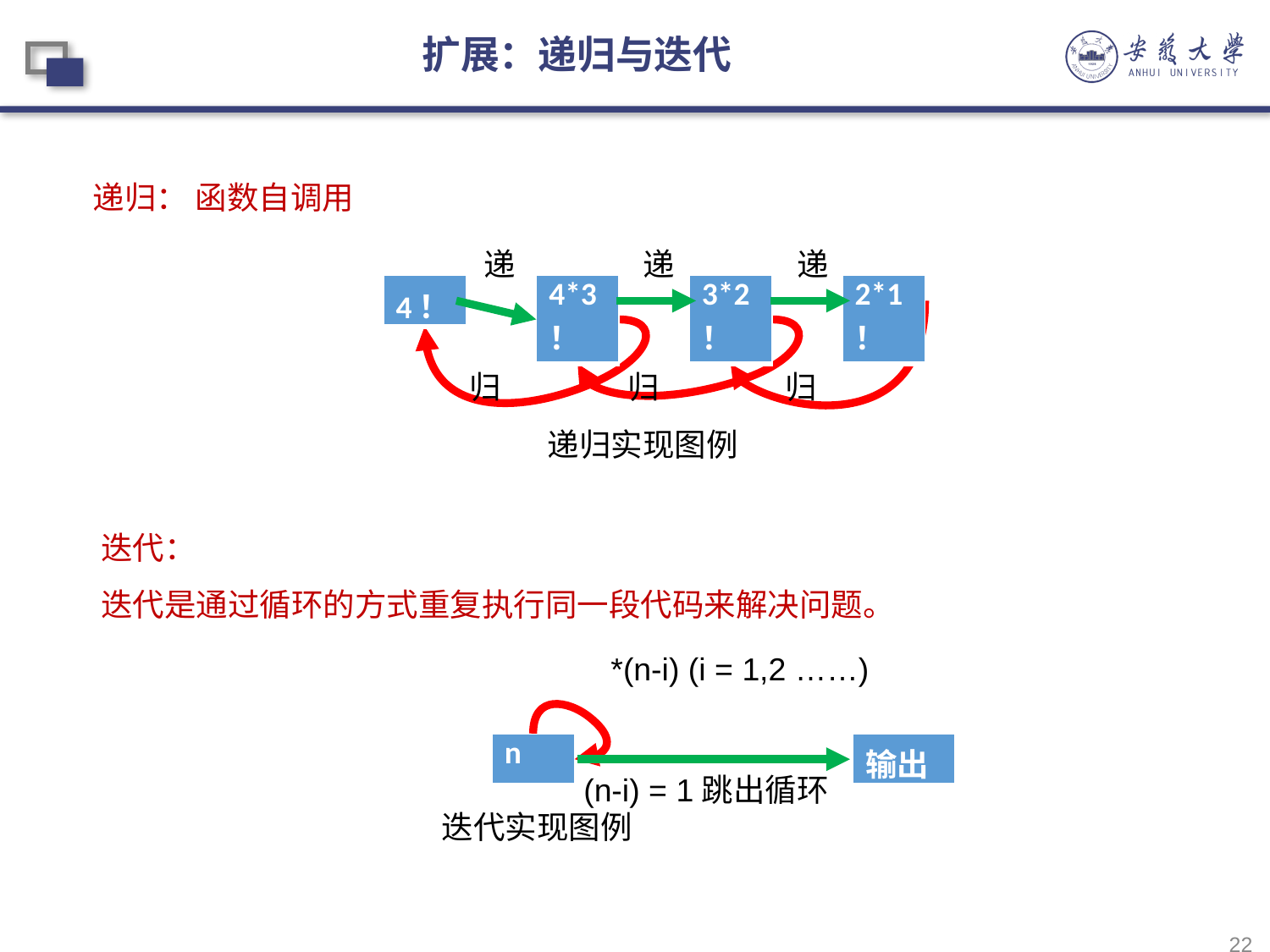

扩展：递归与迭代
递归： 函数自调用
E
递
递
递
| 4！ |
| --- |
| 4\*3！ |
| --- |
| 3\*2！ |
| --- |
| 2\*1！ |
| --- |
归
归
归
递归实现图例
迭代：
迭代是通过循环的方式重复执行同一段代码来解决问题。
*(n-i) (i = 1,2 ……)
| n |
| --- |
| 输出 |
| --- |
(n-i) = 1跳出循环
迭代实现图例
22